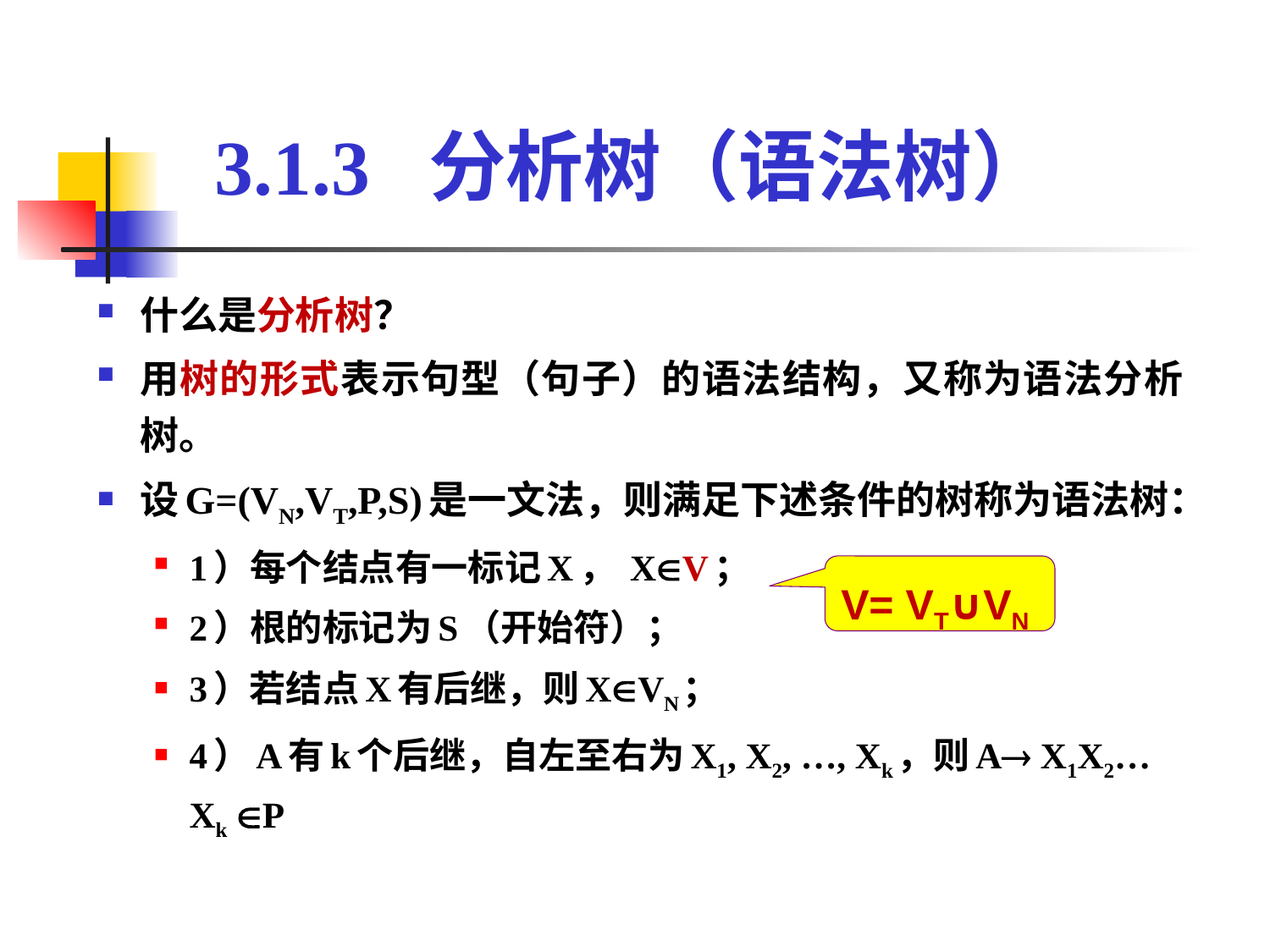

# 3.1.3  分析树（语法树）
什么是分析树？
用树的形式表示句型（句子）的语法结构，又称为语法分析树。
设G=(VN,VT,P,S)是一文法，则满足下述条件的树称为语法树：
1）每个结点有一标记X， X∈V；
2）根的标记为S（开始符）；
3）若结点X有后继，则X∈VN；
4）A有k个后继，自左至右为X1, X2, …, Xk，则A→ X1X2…Xk ∈P
V= VT∪VN